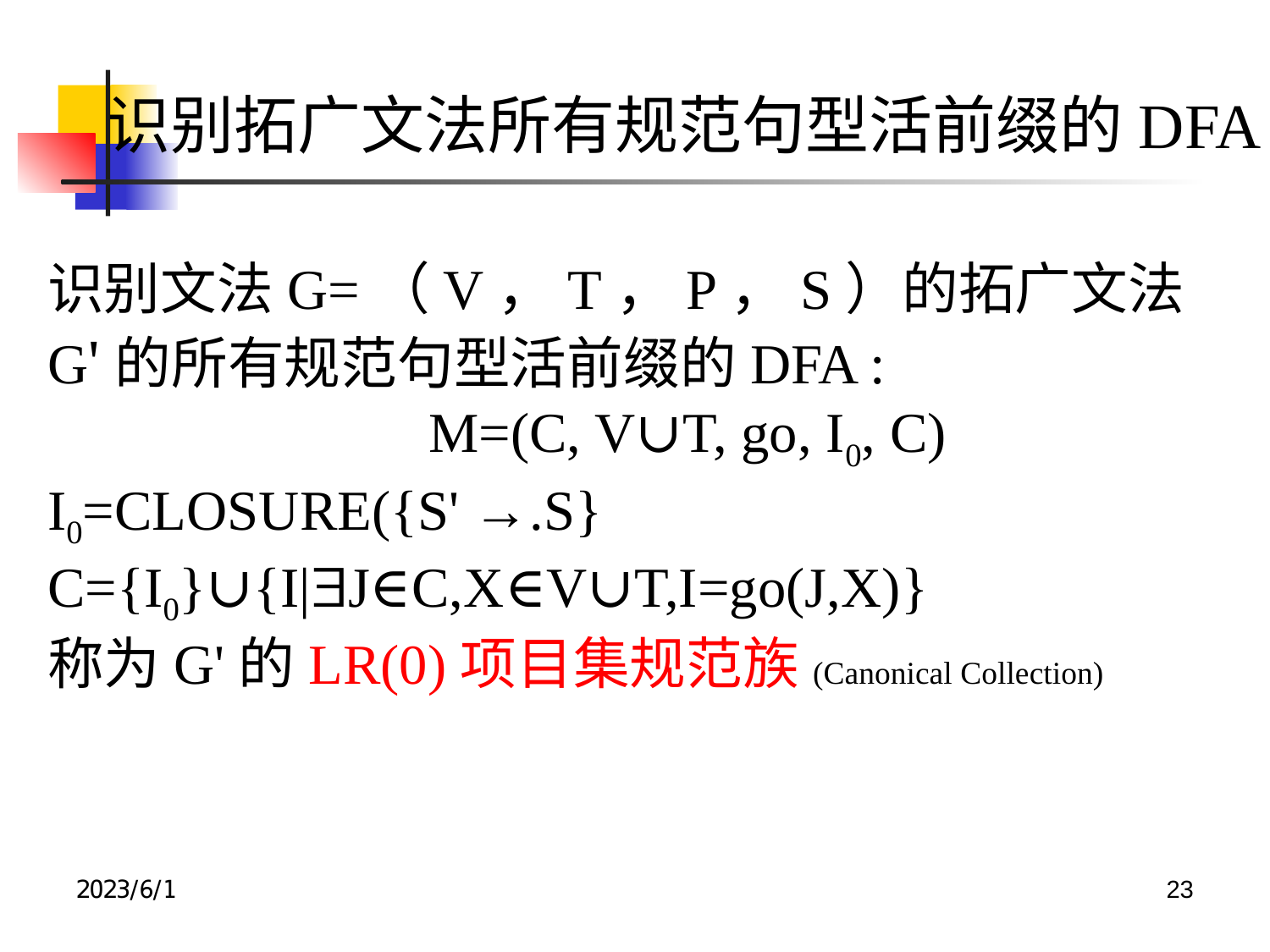

识别拓广文法所有规范句型活前缀的DFA
识别文法G=（V，T，P，S）的拓广文法G'的所有规范句型活前缀的DFA :
			M=(C, V∪T, go, I0, C)
I0=CLOSURE({S' →.S}
C={I0}∪{I|∃J∈C,X∈V∪T,I=go(J,X)}
称为G'的LR(0)项目集规范族(Canonical Collection)

2023/6/1
23